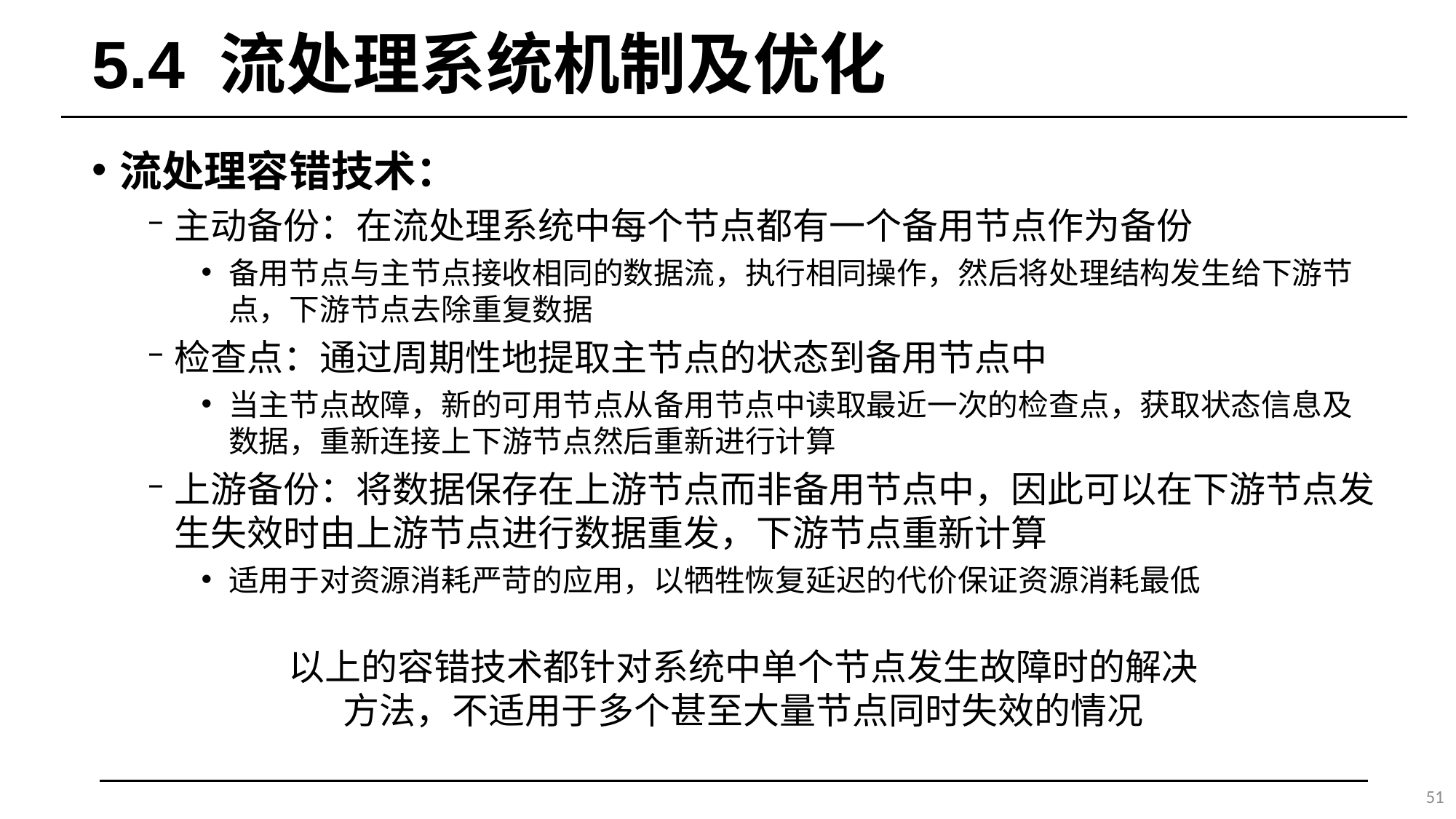

# 5.4 流处理系统机制及优化
流处理容错技术：
主动备份：在流处理系统中每个节点都有一个备用节点作为备份
备用节点与主节点接收相同的数据流，执行相同操作，然后将处理结构发生给下游节点，下游节点去除重复数据
检查点：通过周期性地提取主节点的状态到备用节点中
当主节点故障，新的可用节点从备用节点中读取最近一次的检查点，获取状态信息及数据，重新连接上下游节点然后重新进行计算
上游备份：将数据保存在上游节点而非备用节点中，因此可以在下游节点发生失效时由上游节点进行数据重发，下游节点重新计算
适用于对资源消耗严苛的应用，以牺牲恢复延迟的代价保证资源消耗最低

以上的容错技术都针对系统中单个节点发生故障时的解决方法，不适用于多个甚至大量节点同时失效的情况
51